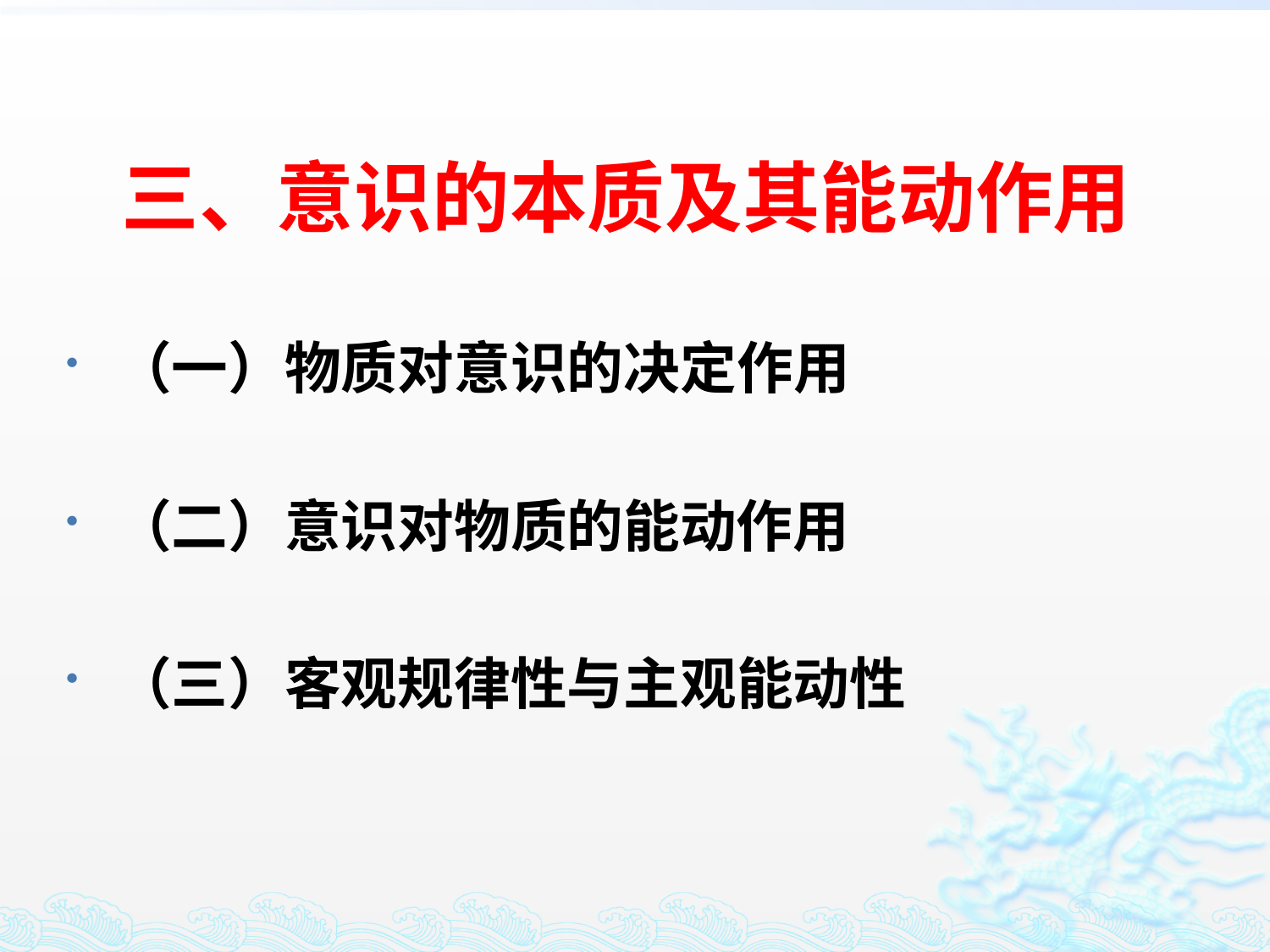

# 三、意识的本质及其能动作用
（一）物质对意识的决定作用

（二）意识对物质的能动作用

（三）客观规律性与主观能动性